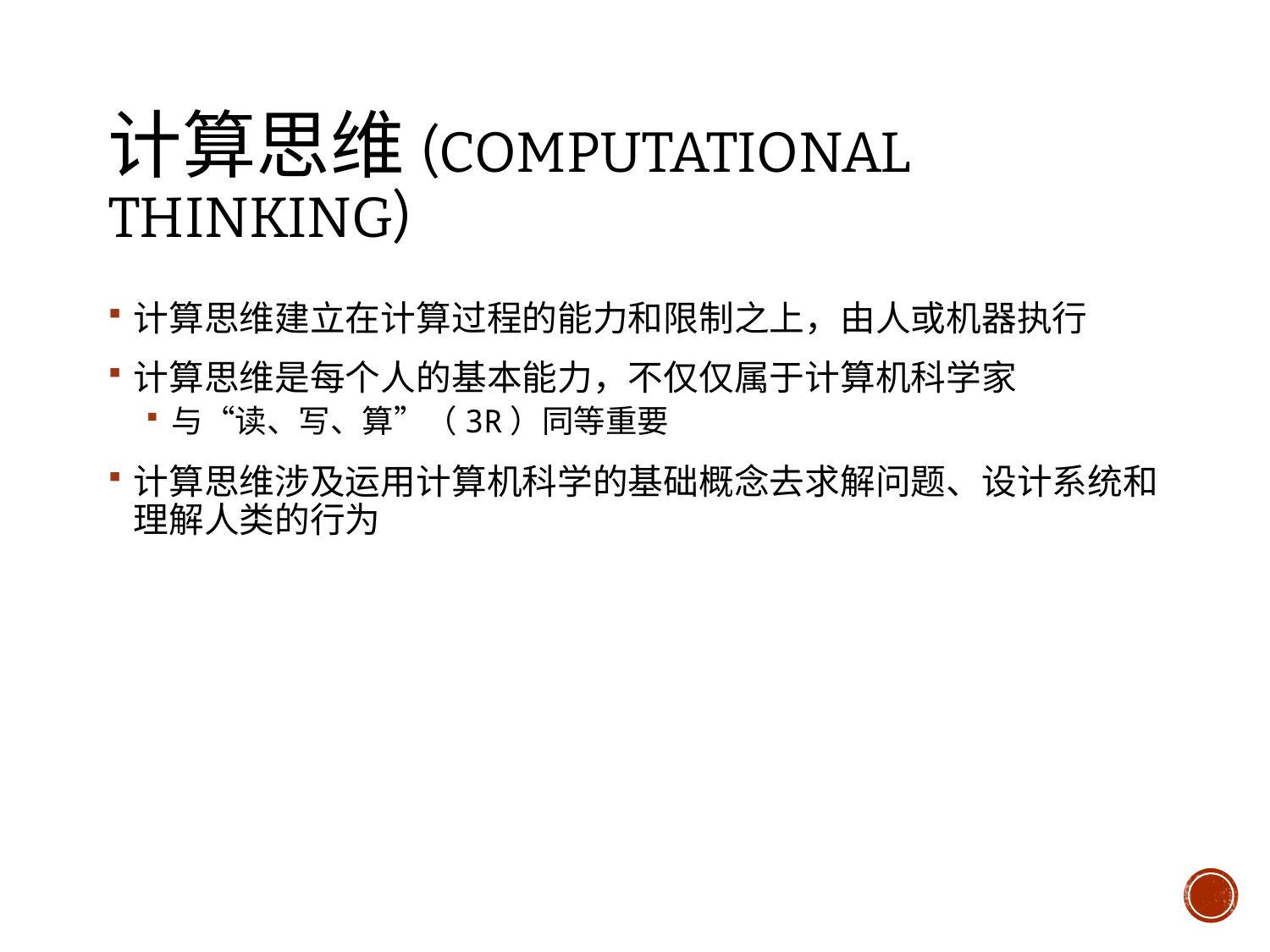

# 计算思维(Computational Thinking)
计算思维建立在计算过程的能力和限制之上，由人或机器执行
计算思维是每个人的基本能力，不仅仅属于计算机科学家
与“读、写、算”（3R）同等重要
计算思维涉及运用计算机科学的基础概念去求解问题、设计系统和理解人类的行为